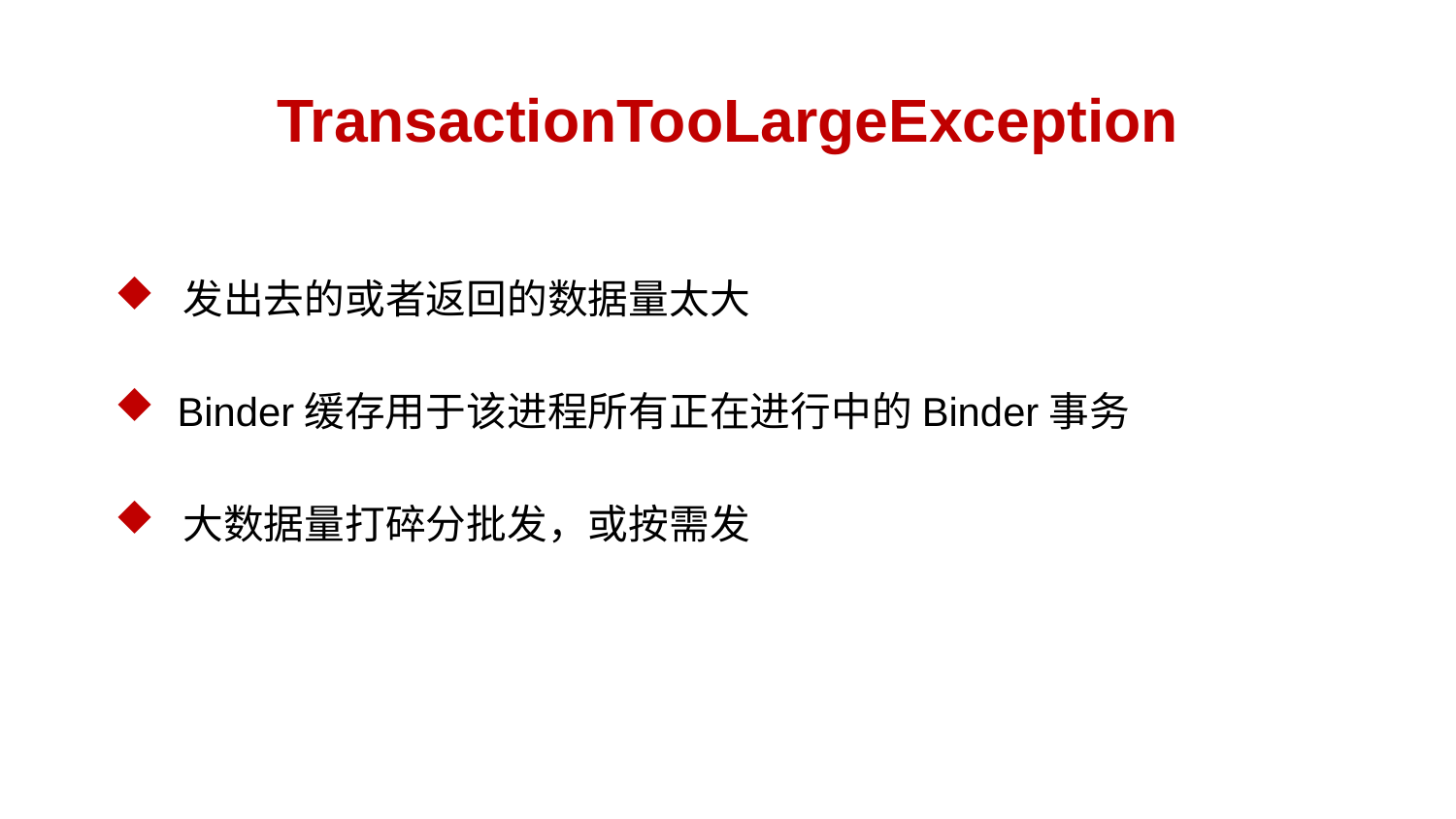

# TransactionTooLargeException
  发出去的或者返回的数据量太大
  Binder缓存用于该进程所有正在进行中的Binder事务
  大数据量打碎分批发，或按需发